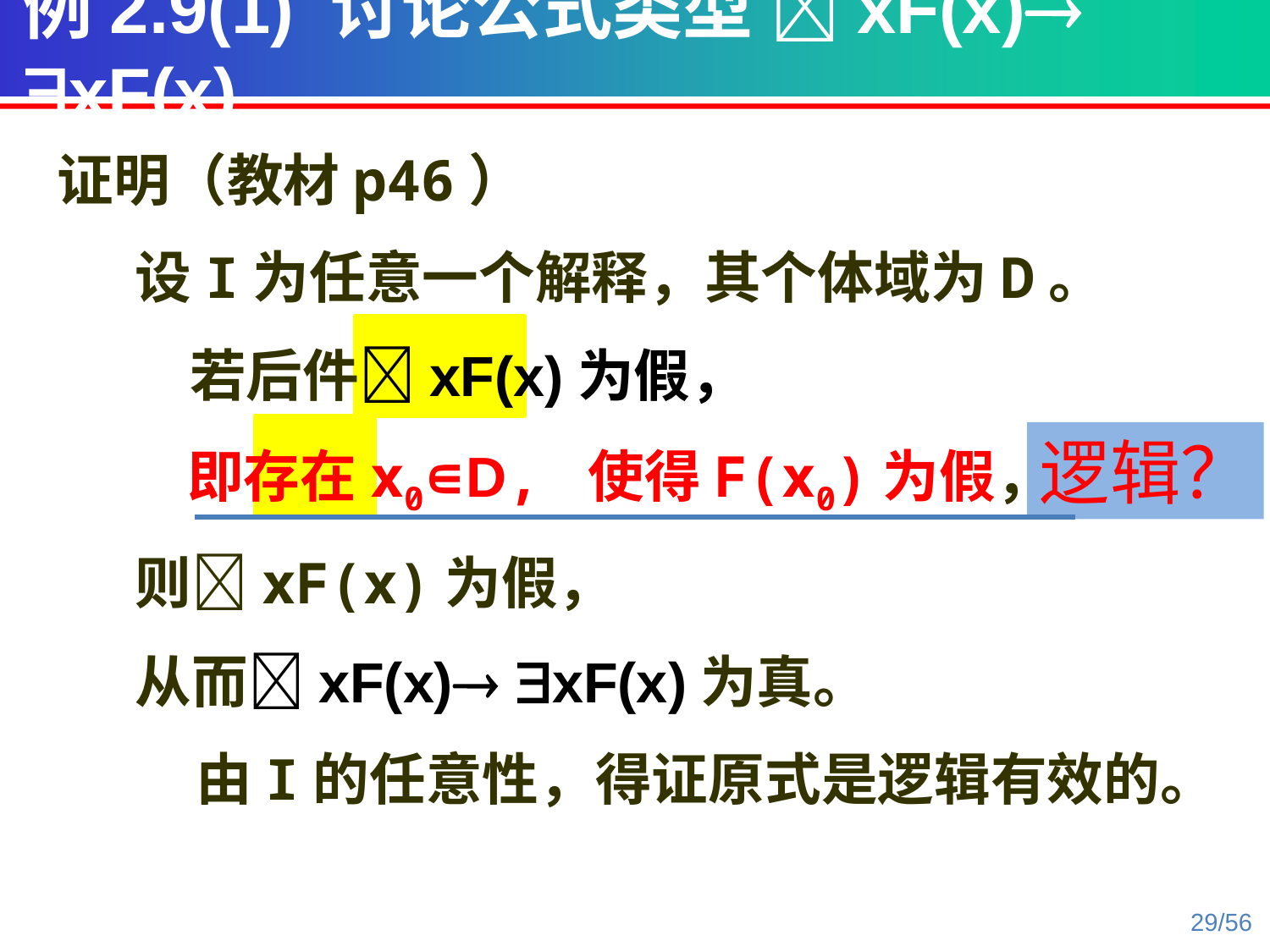

例2.9(1) 讨论公式类型 ∀xF(x)→ ∃xF(x)
证明（教材p46）
     设I为任意一个解释，其个体域为D。
	  若后件∃xF(x)为假，
         即存在x0∊D, 使得F(x0)为假，
     则∀xF(x)为假，
     从而∀xF(x)→ ∃xF(x)为真。
	  由I的任意性，得证原式是逻辑有效的。

逻辑？
29/56